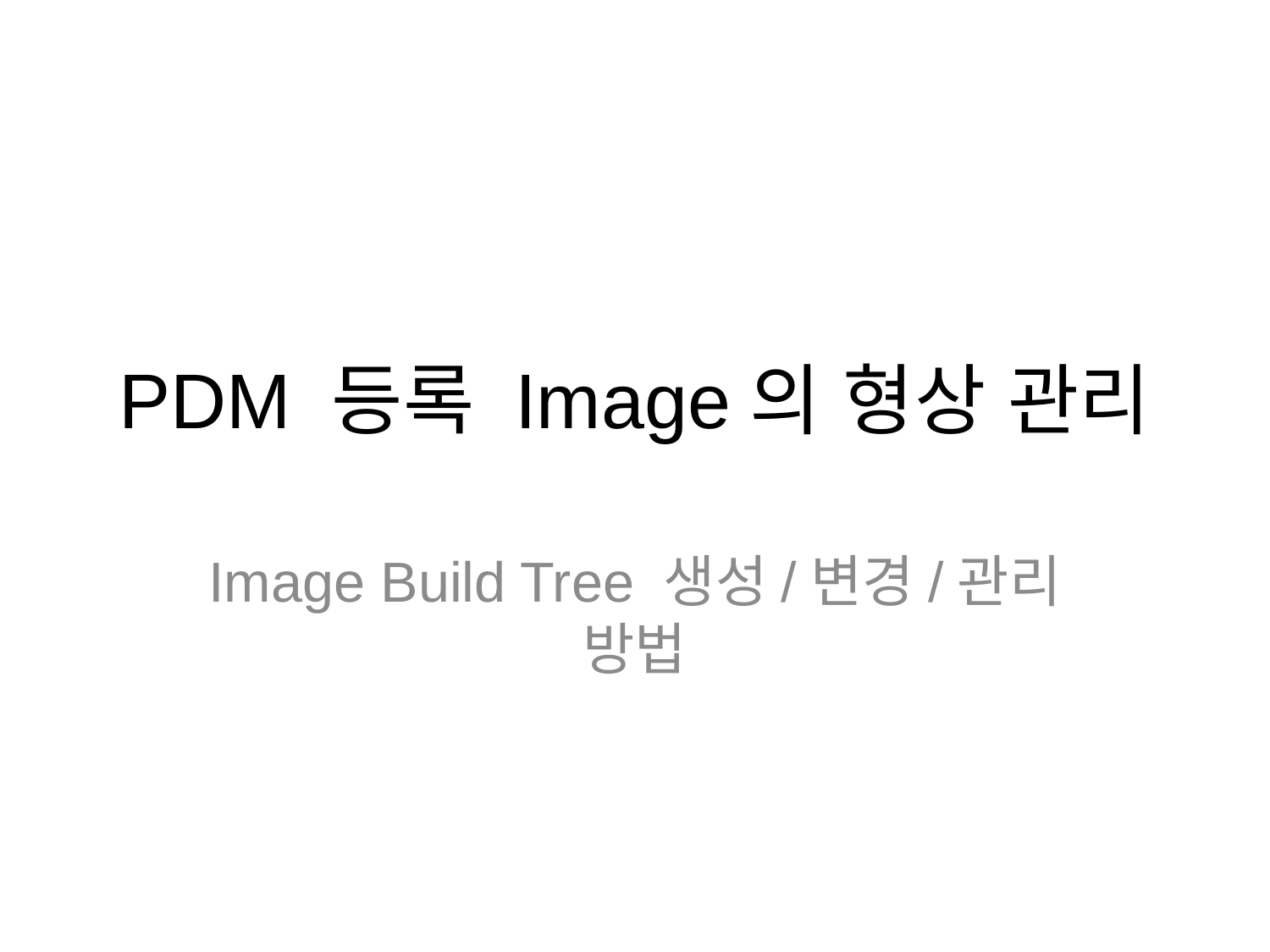

# PDM 등록 Image의 형상 관리
Image Build Tree 생성/변경/관리 방법